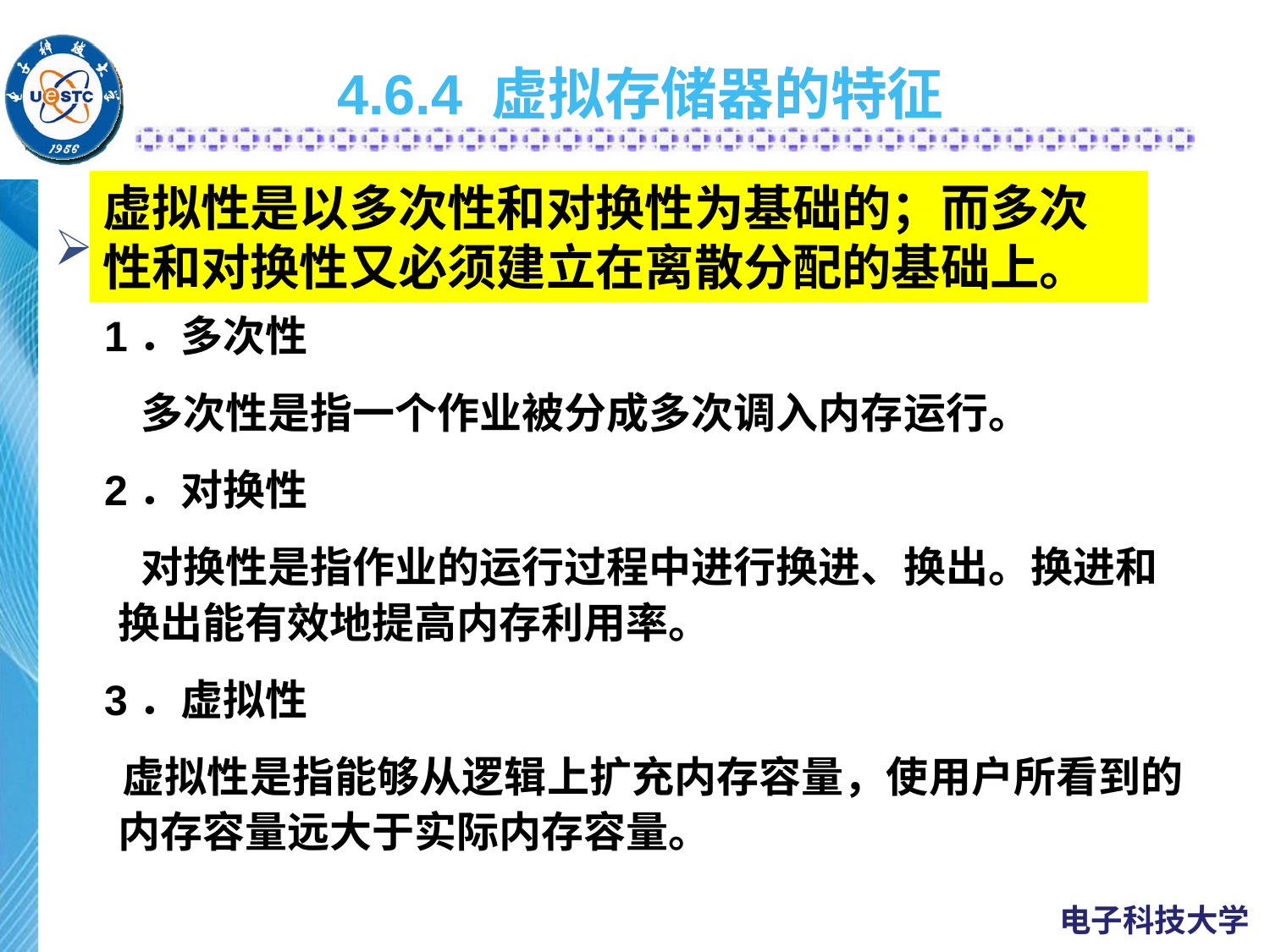

# 4.6.4 虚拟存储器的特征
虚拟性是以多次性和对换性为基础的；而多次性和对换性又必须建立在离散分配的基础上。
虚拟存储器具有以下主要特征：
 1．多次性
    多次性是指一个作业被分成多次调入内存运行。
 2．对换性
    对换性是指作业的运行过程中进行换进、换出。换进和换出能有效地提高内存利用率。
 3．虚拟性
  虚拟性是指能够从逻辑上扩充内存容量，使用户所看到的内存容量远大于实际内存容量。